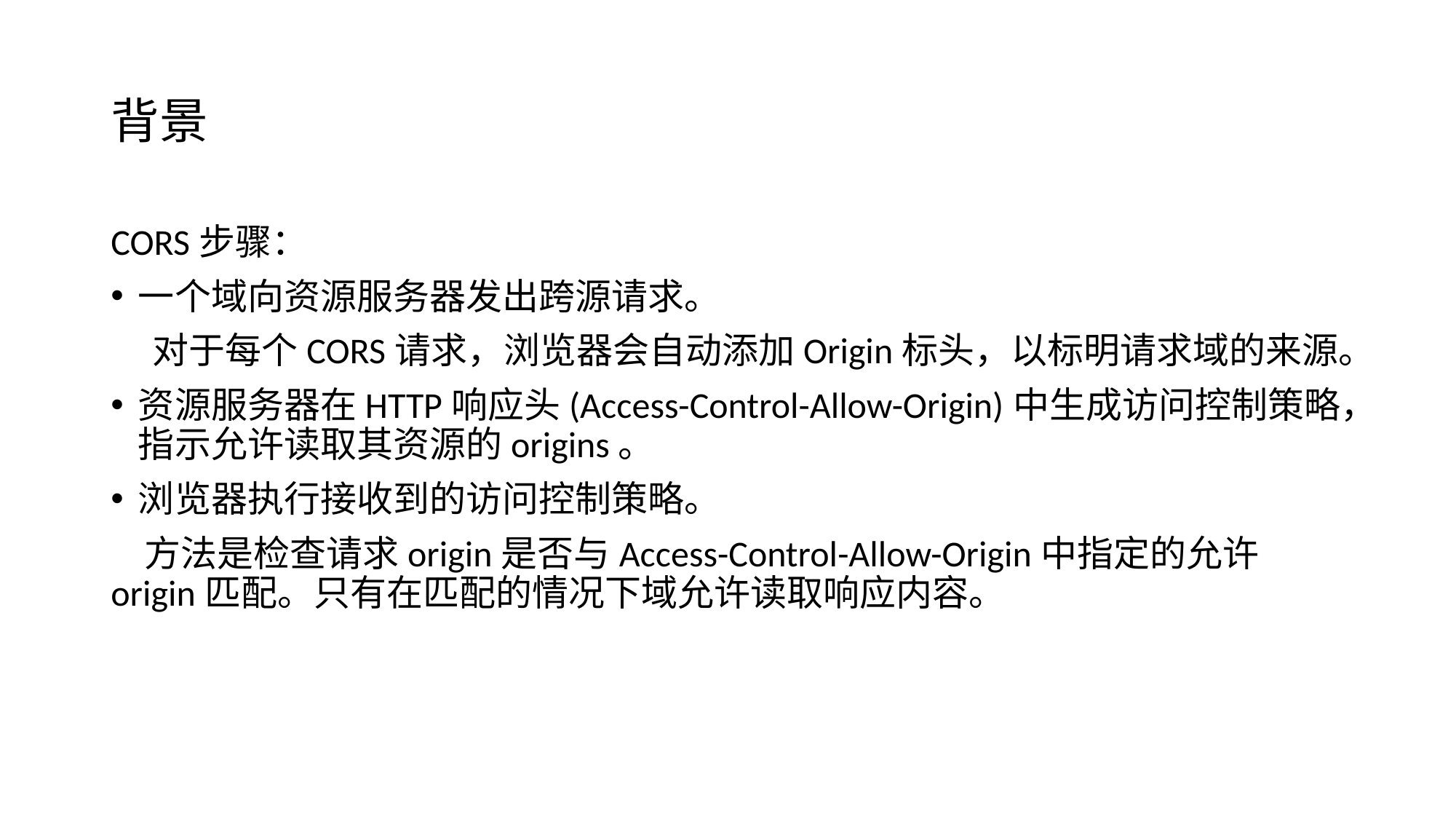

# 背景
CORS步骤：
一个域向资源服务器发出跨源请求。
    对于每个CORS请求，浏览器会自动添加Origin标头，以标明请求域的来源。
资源服务器在HTTP响应头(Access-Control-Allow-Origin)中生成访问控制策略，指示允许读取其资源的origins。
浏览器执行接收到的访问控制策略。
   方法是检查请求origin是否与Access-Control-Allow-Origin中指定的允许origin匹配。只有在匹配的情况下域允许读取响应内容。

5